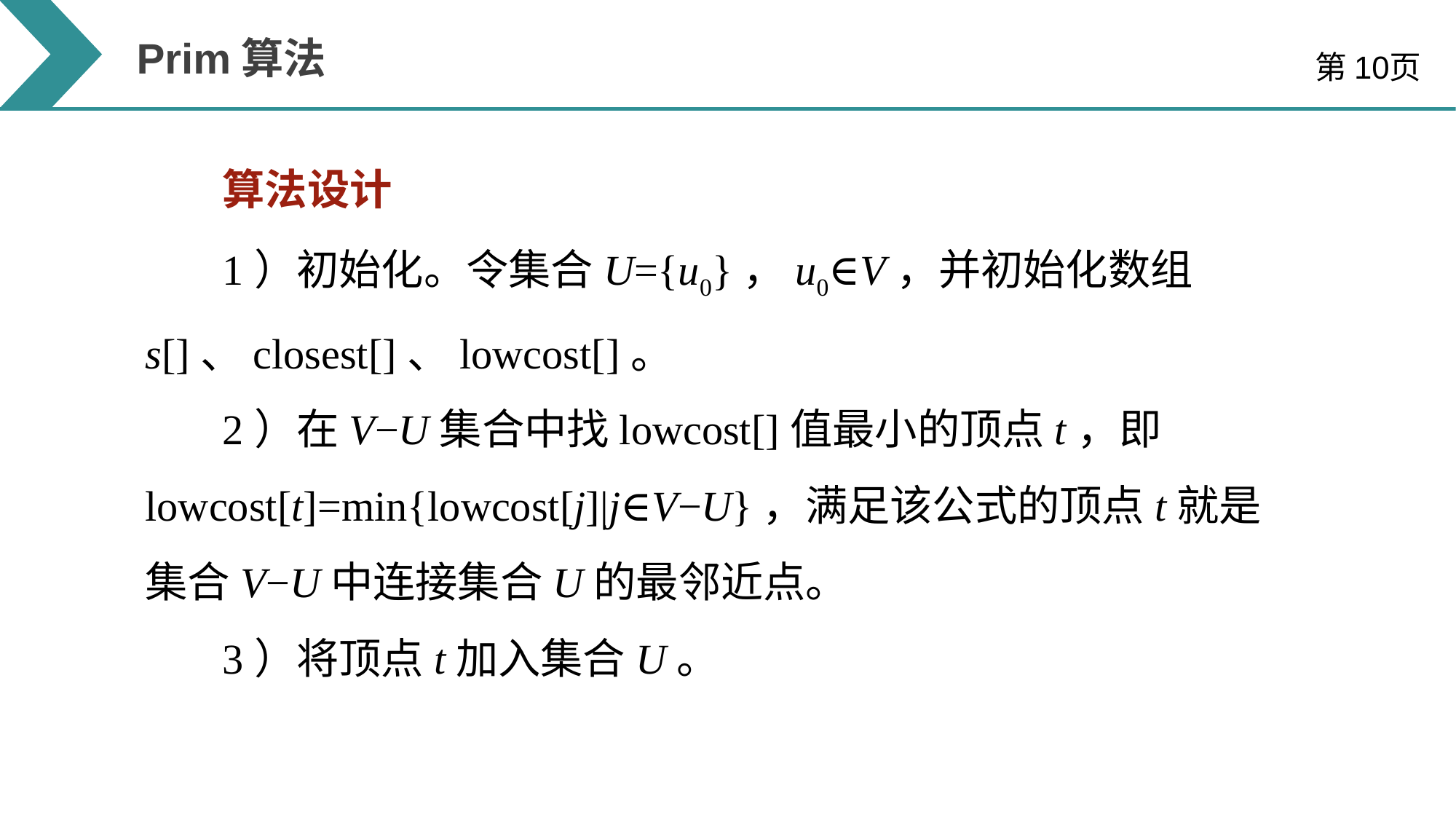

Prim算法
第10页
算法设计
1）初始化。令集合U={u0}，u0∈V，并初始化数组s[]、closest[]、lowcost[]。
2）在V−U集合中找lowcost[]值最小的顶点t，即lowcost[t]=min{lowcost[j]|j∈V−U}，满足该公式的顶点t就是集合V−U中连接集合U的最邻近点。
3）将顶点t加入集合U。